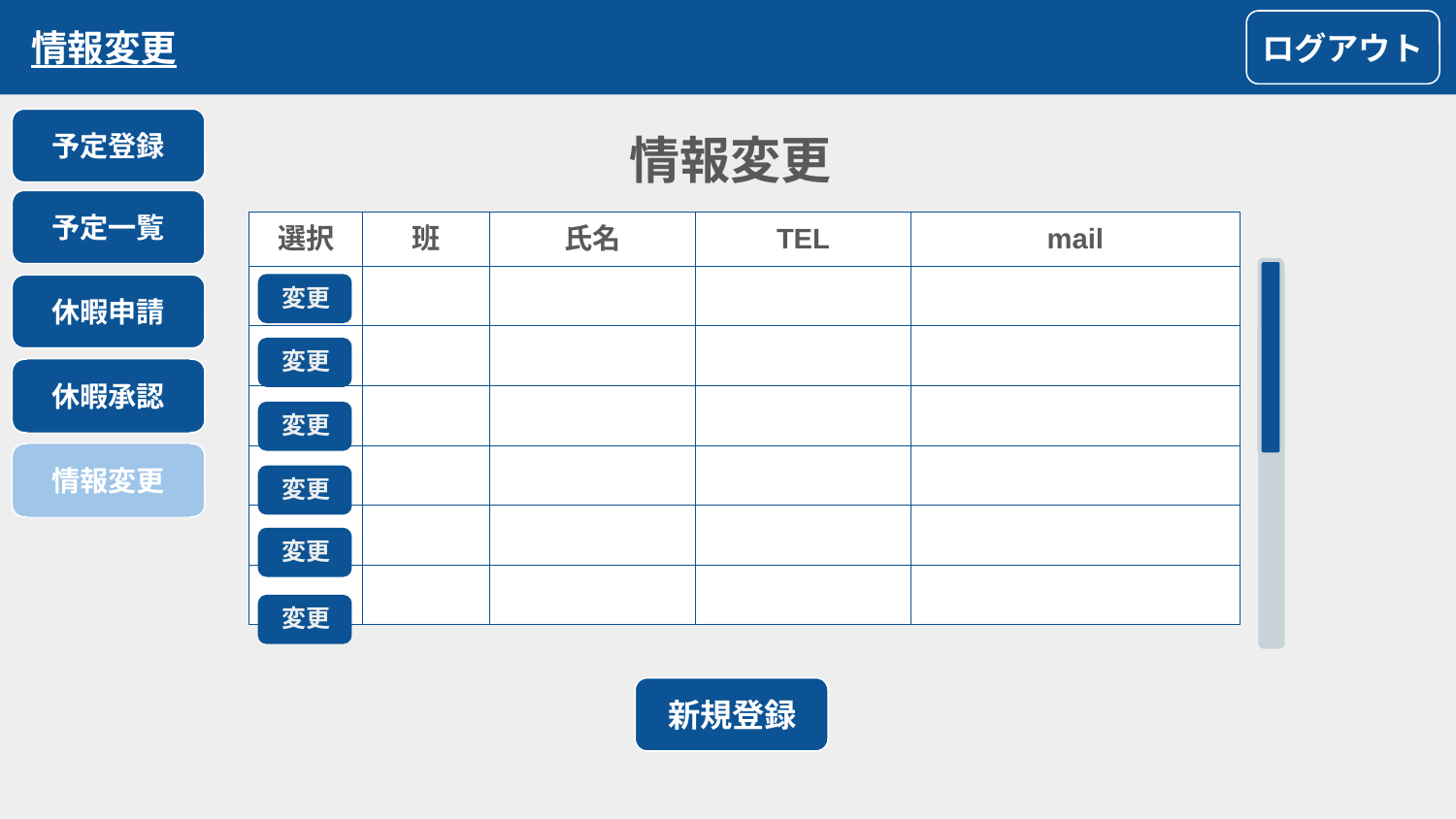

情報変更

ログアウト

予定登録
情報変更

予定一覧
| 選択 | 班 | 氏名 | TEL | mail |
| --- | --- | --- | --- | --- |
|  |  |  |  |  |
|  |  |  |  |  |
|  |  |  |  |  |
|  |  |  |  |  |
|  |  |  |  |  |
|  |  |  |  |  |

変更

休暇申請

変更

休暇承認

変更

情報変更

変更

変更

変更

新規登録